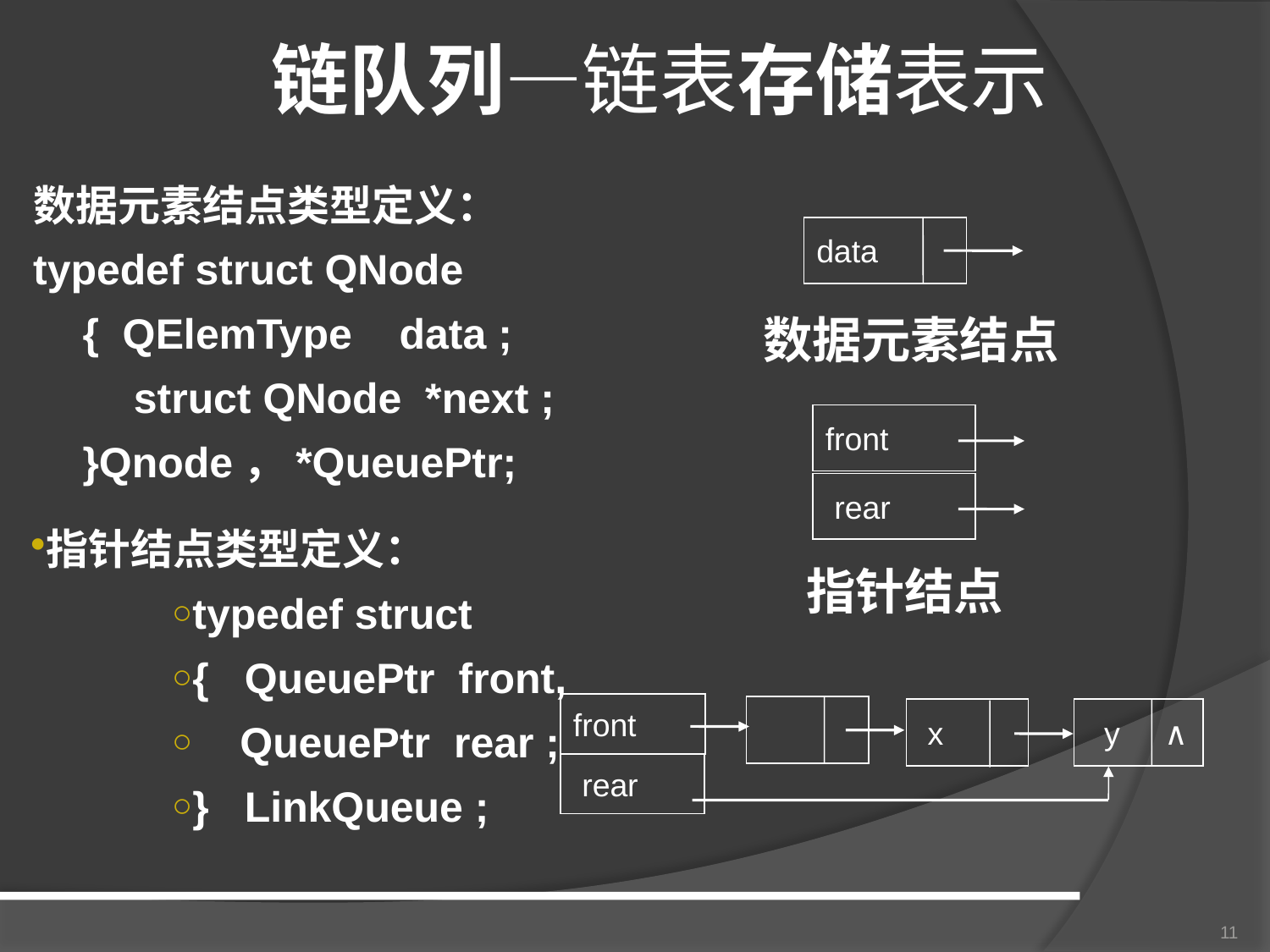

链队列—链表存储表示
数据元素结点类型定义：
typedef struct QNode
{  QElemType    data ;
struct QNode  *next ;
}Qnode，*QueuePtr;
data

数据元素结点
front

 rear

指针结点
# 指针结点类型定义：
typedef struct
{   QueuePtr  front,
    QueuePtr  rear ;
}   LinkQueue ;
front

 x

  y     ∧

 rear

11